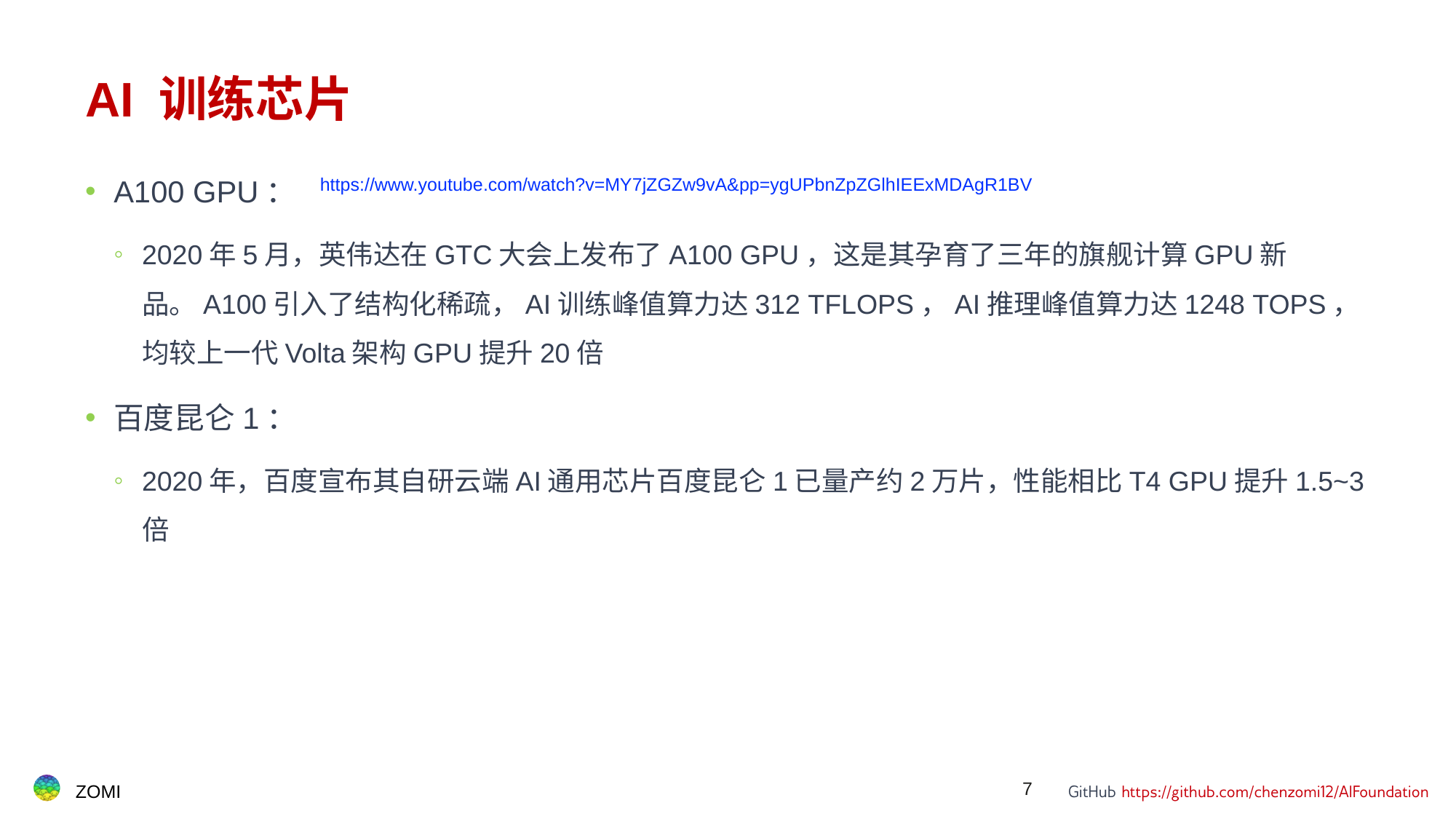

# AI 训练芯片
A100 GPU：
2020年5月，英伟达在GTC大会上发布了A100 GPU，这是其孕育了三年的旗舰计算GPU新品。A100引入了结构化稀疏，AI训练峰值算力达312 TFLOPS，AI推理峰值算力达1248 TOPS，均较上一代Volta架构GPU提升20倍
百度昆仑1：
2020年，百度宣布其自研云端AI通用芯片百度昆仑1已量产约2万片，性能相比T4 GPU提升1.5~3倍
https://www.youtube.com/watch?v=MY7jZGZw9vA&pp=ygUPbnZpZGlhIEExMDAgR1BV